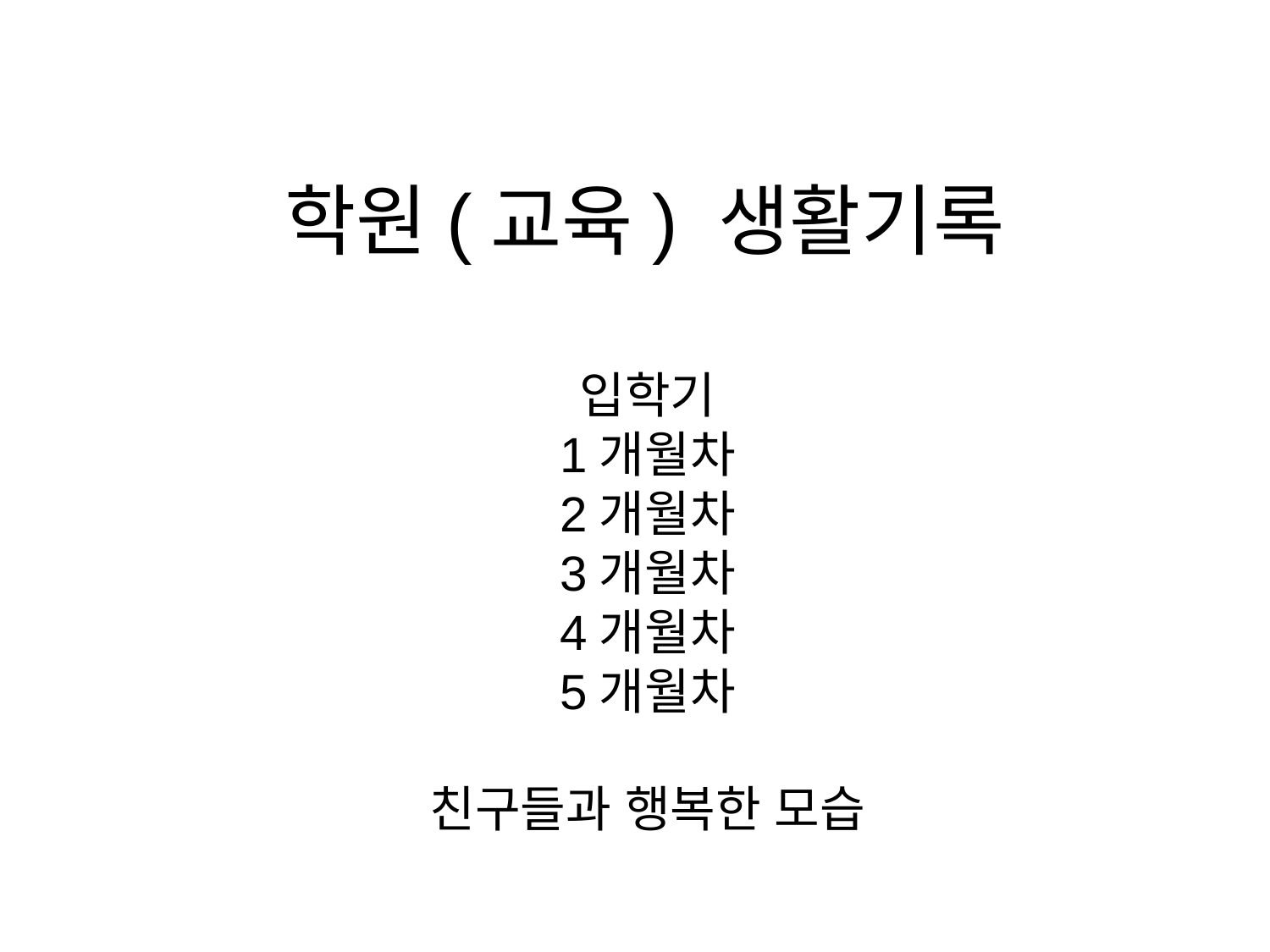

# 학원(교육) 생활기록
입학기
1개월차
2개월차
3개월차
4개월차
5개월차

친구들과 행복한 모습